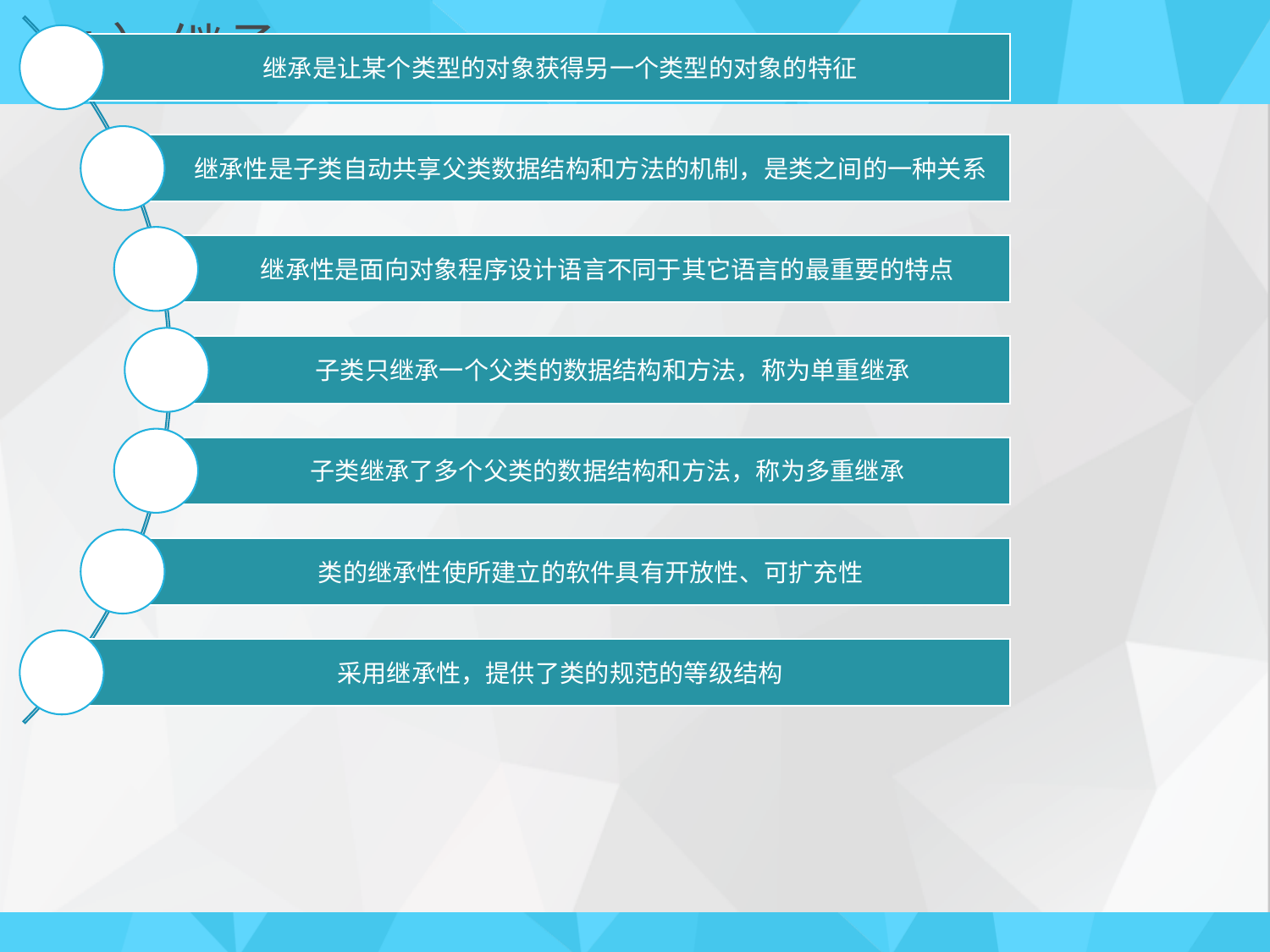

# 4）继承
继承是让某个类型的对象获得另一个类型的对象的特征
继承性是子类自动共享父类数据结构和方法的机制，是类之间的一种关系
继承性是面向对象程序设计语言不同于其它语言的最重要的特点
子类只继承一个父类的数据结构和方法，称为单重继承
子类继承了多个父类的数据结构和方法，称为多重继承
类的继承性使所建立的软件具有开放性、可扩充性
采用继承性，提供了类的规范的等级结构